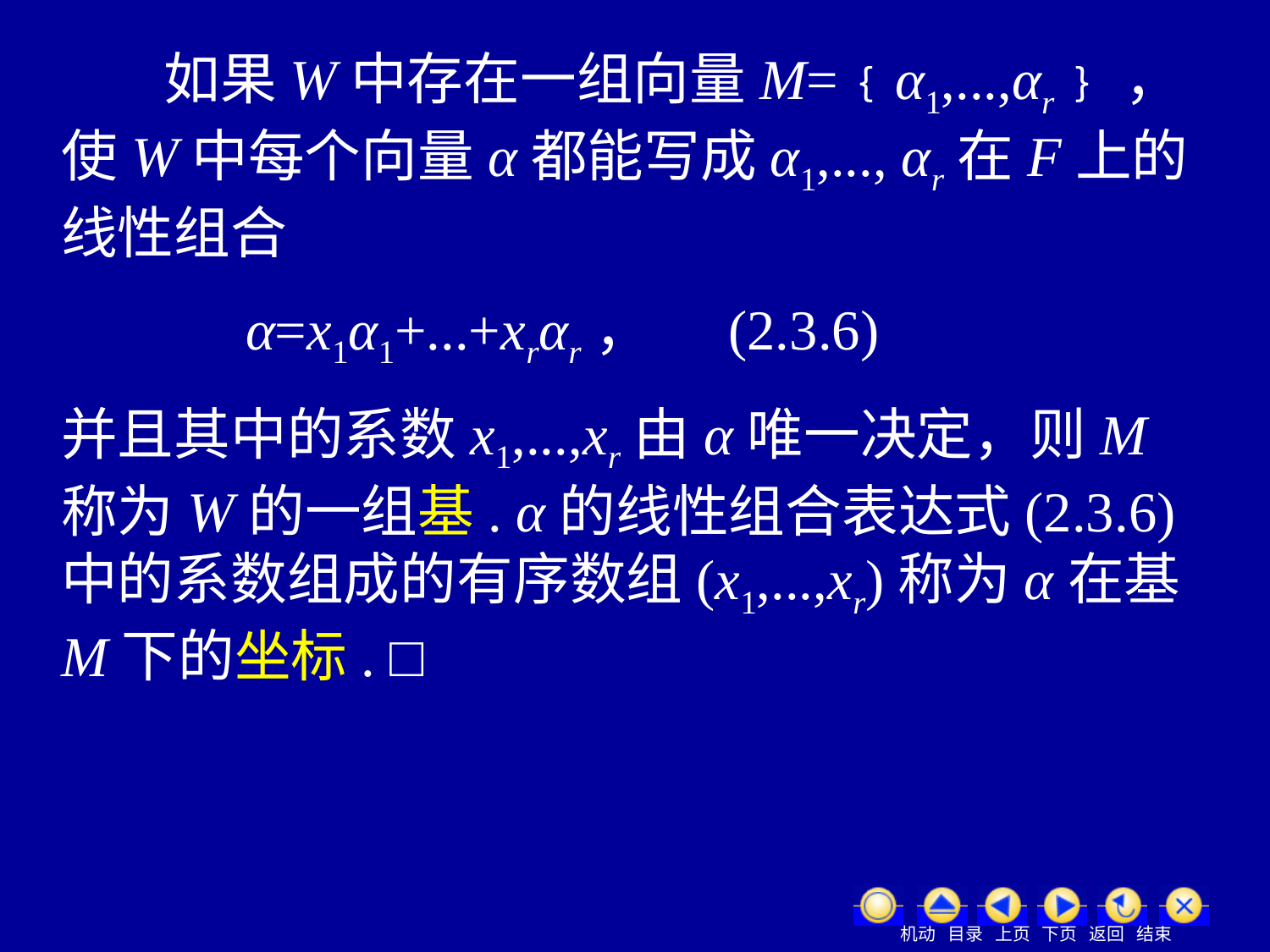

如果W中存在一组向量M=﹛α1,...,αr﹜，使W中每个向量α都能写成α1,..., αr在F上的线性组合
             α=x1α1+...+xrαr，     (2.3.6)
并且其中的系数x1,...,xr由α唯一决定，则M称为W的一组基. α的线性组合表达式(2.3.6)中的系数组成的有序数组(x1,...,xr)称为α在基M下的坐标. □